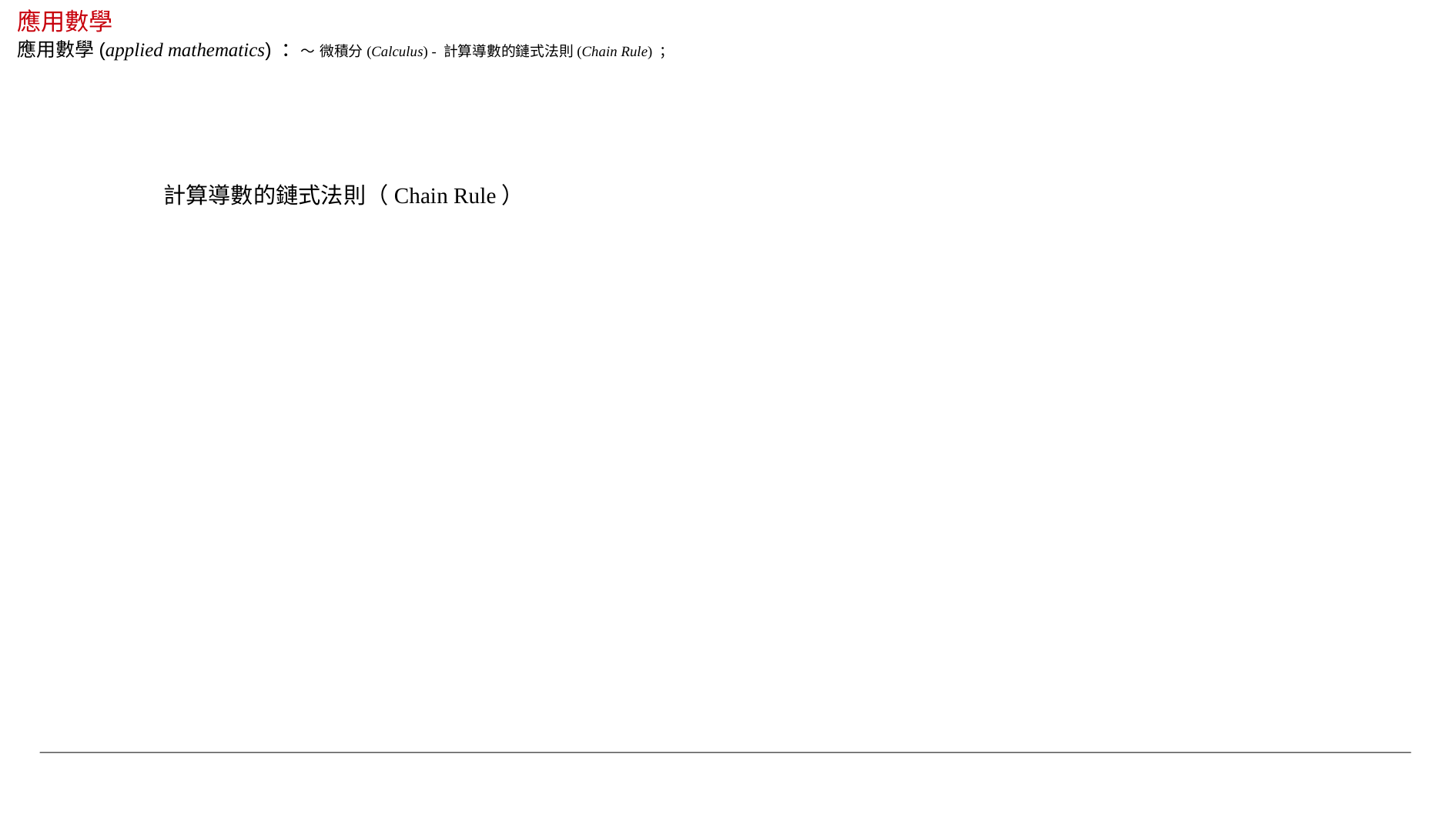

應用數學
應用數學(applied mathematics) ：～ 微積分(Calculus) - 計算導數的鏈式法則(Chain Rule) ；
計算導數的鏈式法則（Chain Rule）